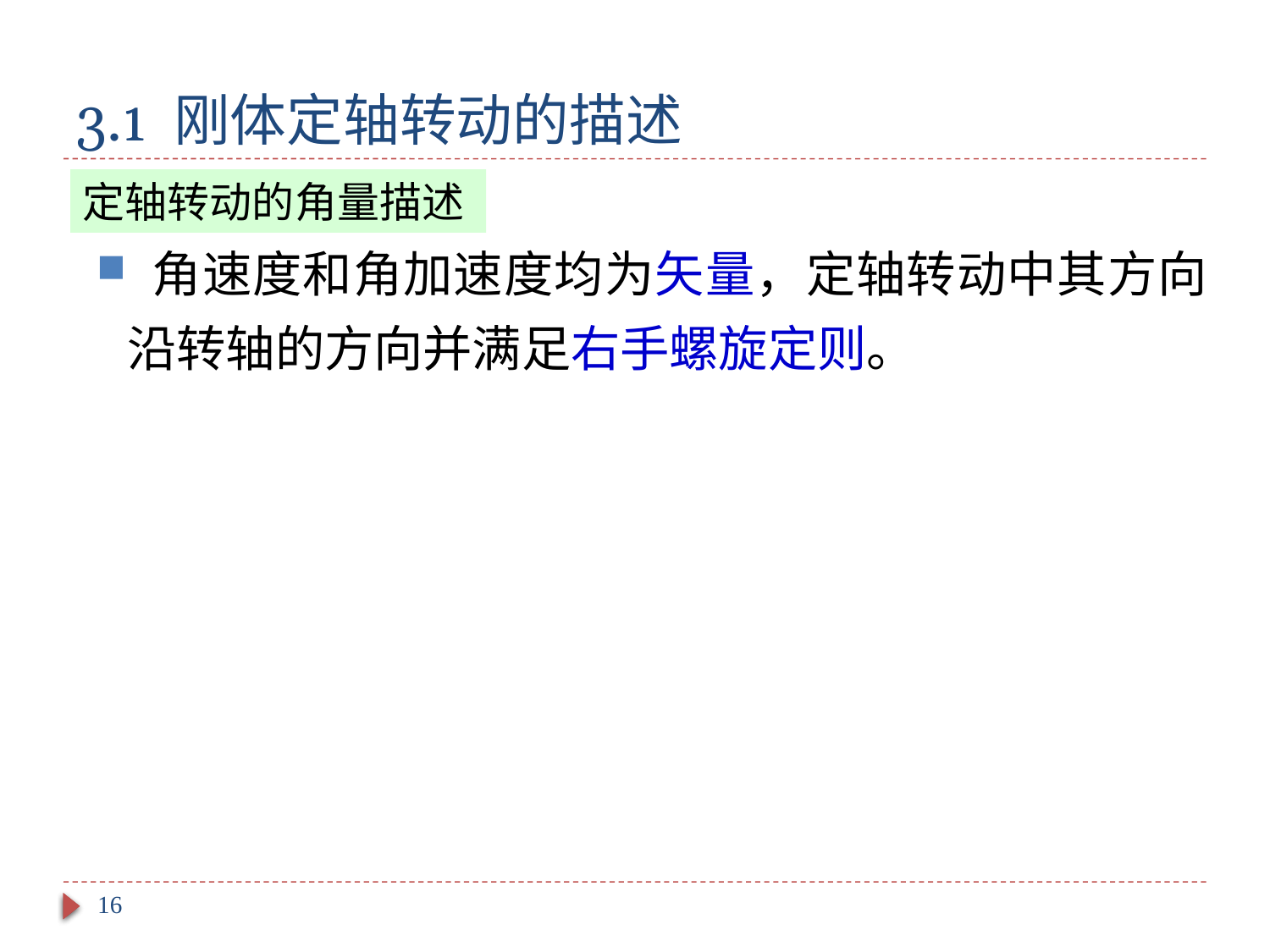

# 3.1 刚体定轴转动的描述
定轴转动的角量描述
 角速度和角加速度均为矢量，定轴转动中其方向沿转轴的方向并满足右手螺旋定则。
16